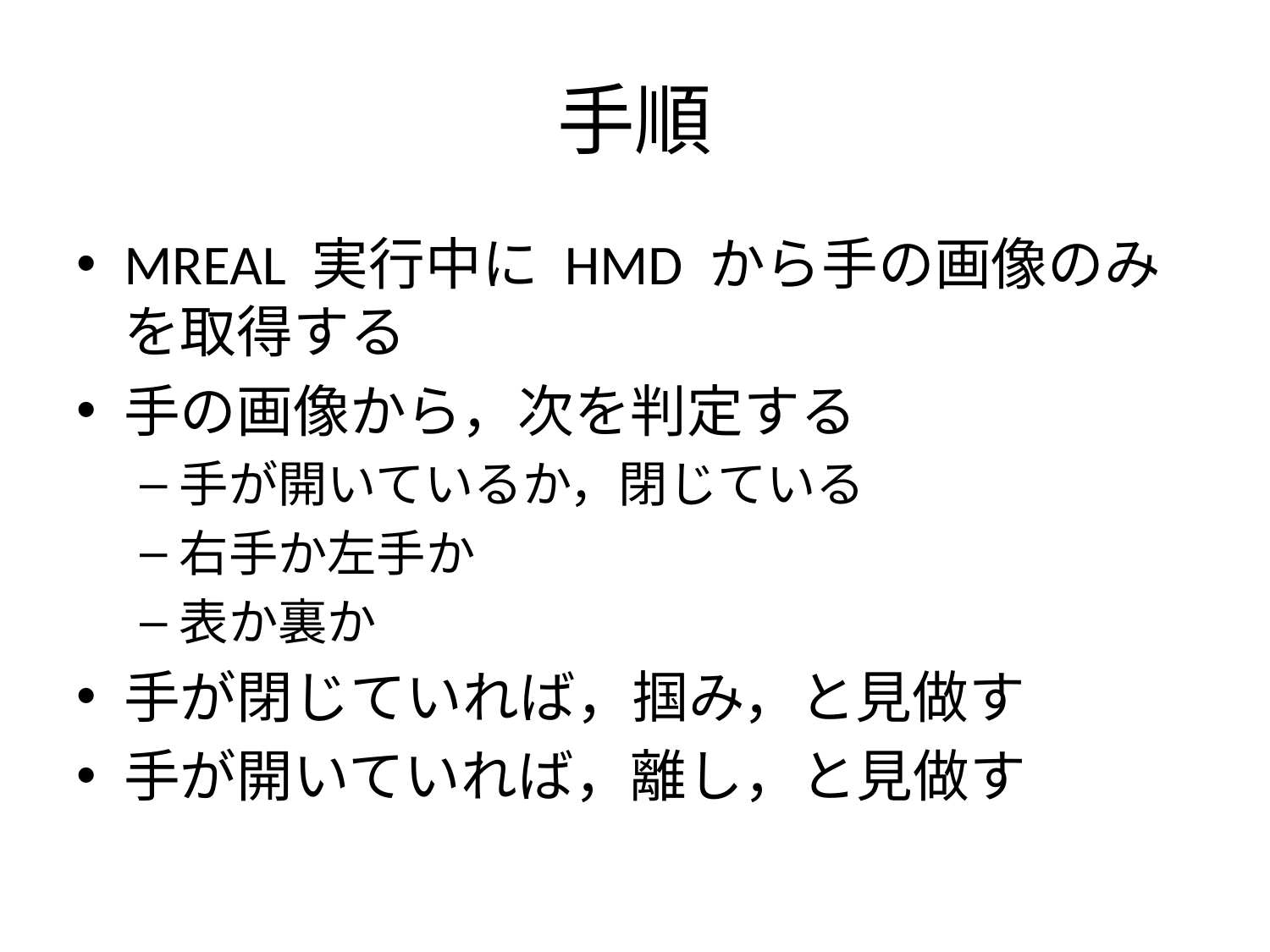

# 手順
MREAL 実行中に HMD から手の画像のみを取得する
手の画像から，次を判定する
手が開いているか，閉じている
右手か左手か
表か裏か
手が閉じていれば，掴み，と見做す
手が開いていれば，離し，と見做す